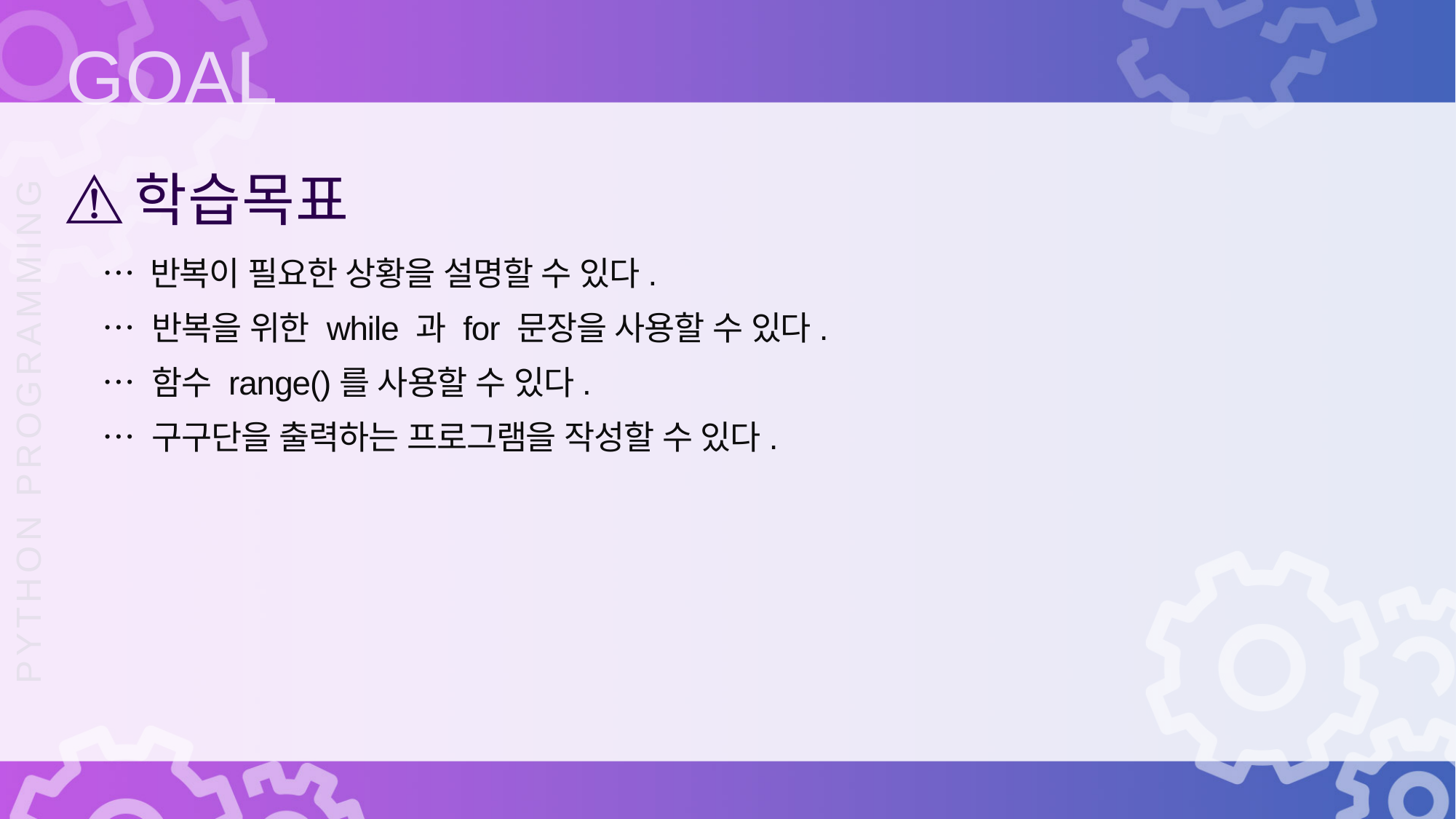

학습목표
… 반복이 필요한 상황을 설명할 수 있다.
… 반복을 위한 while 과 for 문장을 사용할 수 있다.
… 함수 range()를 사용할 수 있다.
… 구구단을 출력하는 프로그램을 작성할 수 있다.